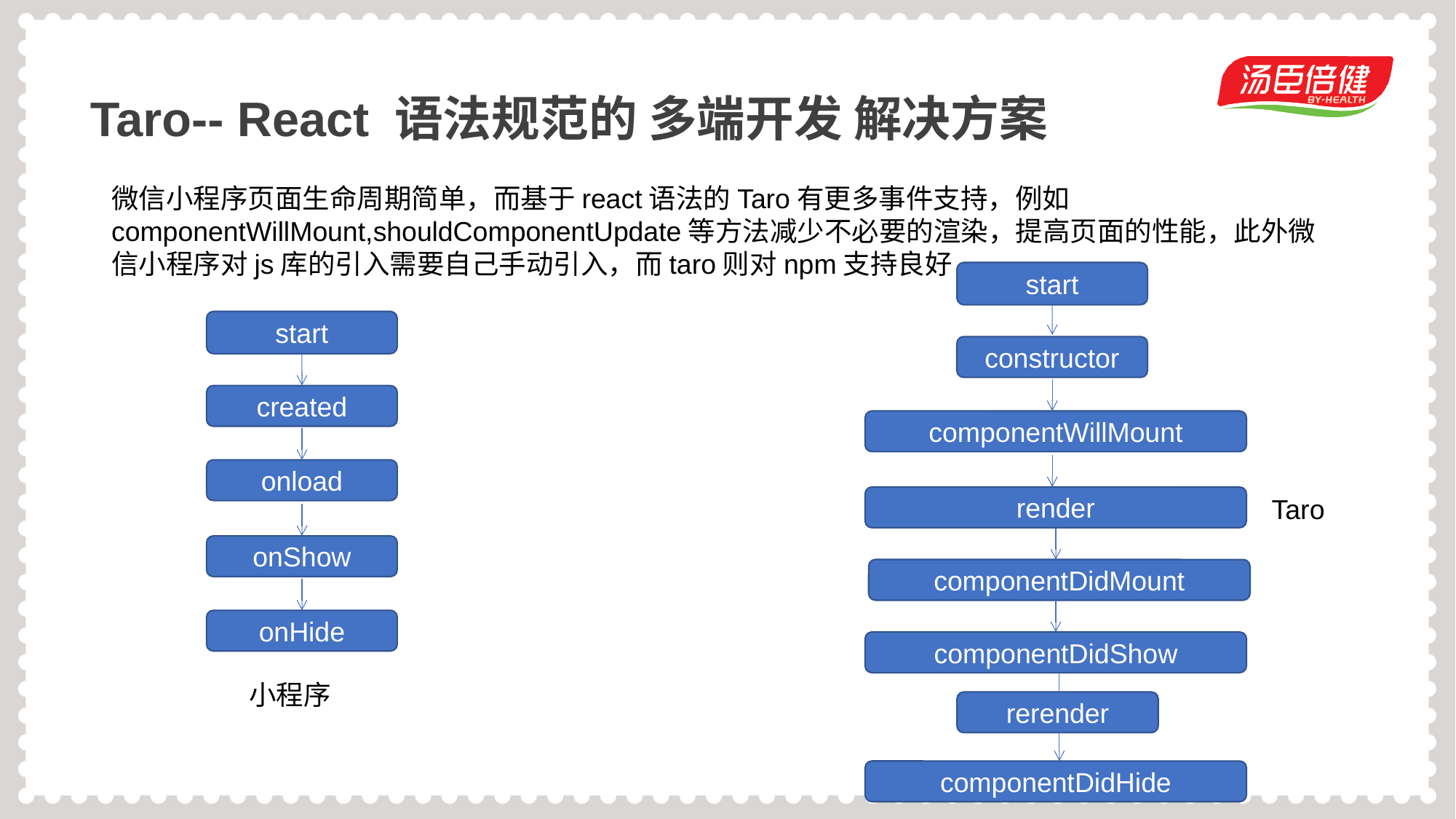

Taro-- React 语法规范的 多端开发 解决方案
微信小程序页面生命周期简单，而基于react语法的Taro有更多事件支持，例如componentWillMount,shouldComponentUpdate等方法减少不必要的渲染，提高页面的性能，此外微信小程序对js库的引入需要自己手动引入，而taro则对npm支持良好
start
start
constructor
created
componentWillMount
onload
render
Taro
onShow
componentDidMount
onHide
componentDidShow
小程序
rerender
componentDidHide